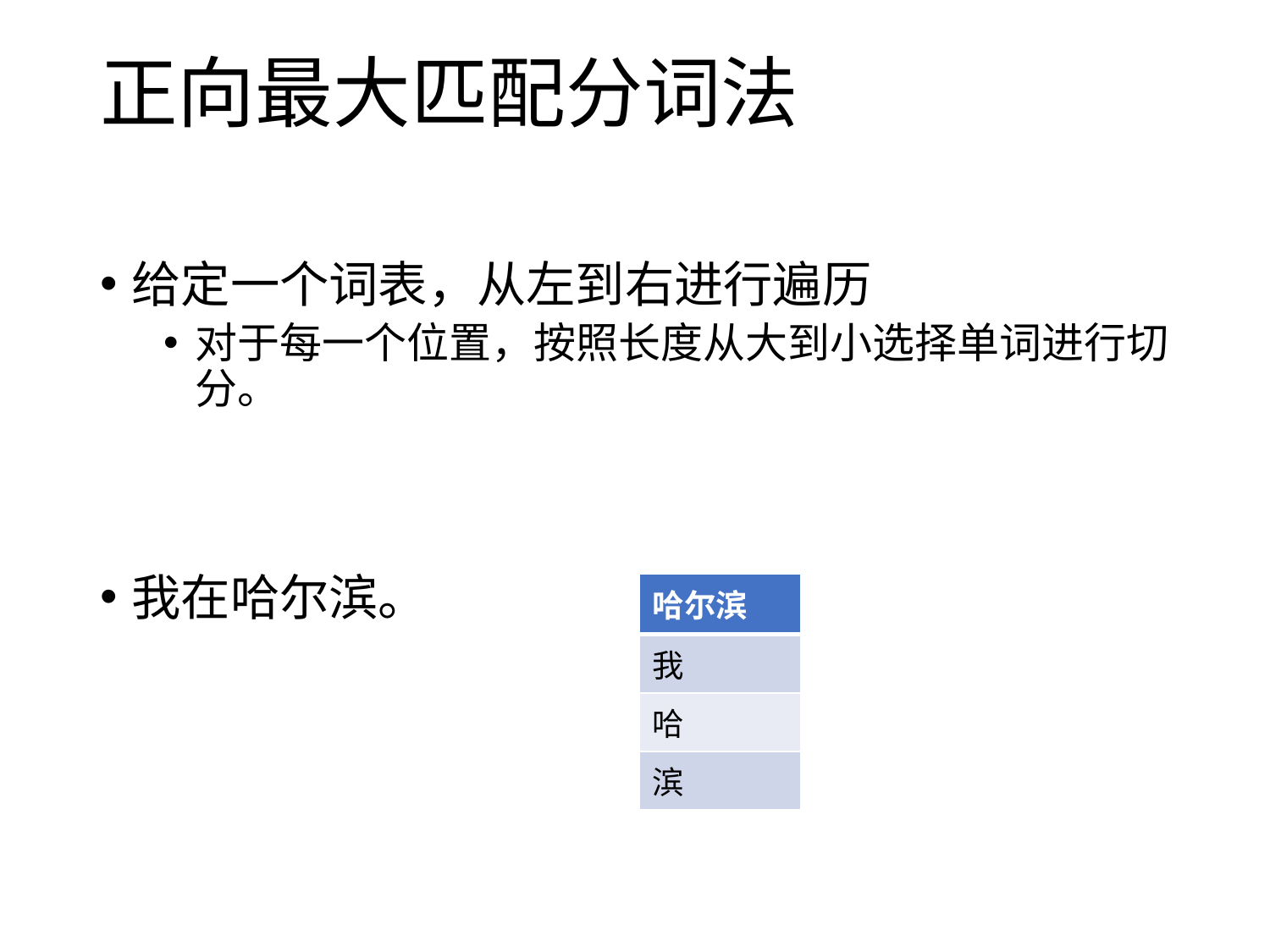

# 正向最大匹配分词法
给定一个词表，从左到右进行遍历
对于每一个位置，按照长度从大到小选择单词进行切分。

我在哈尔滨。

| 哈尔滨 |
| --- |
| 我 |
| 哈 |
| 滨 |